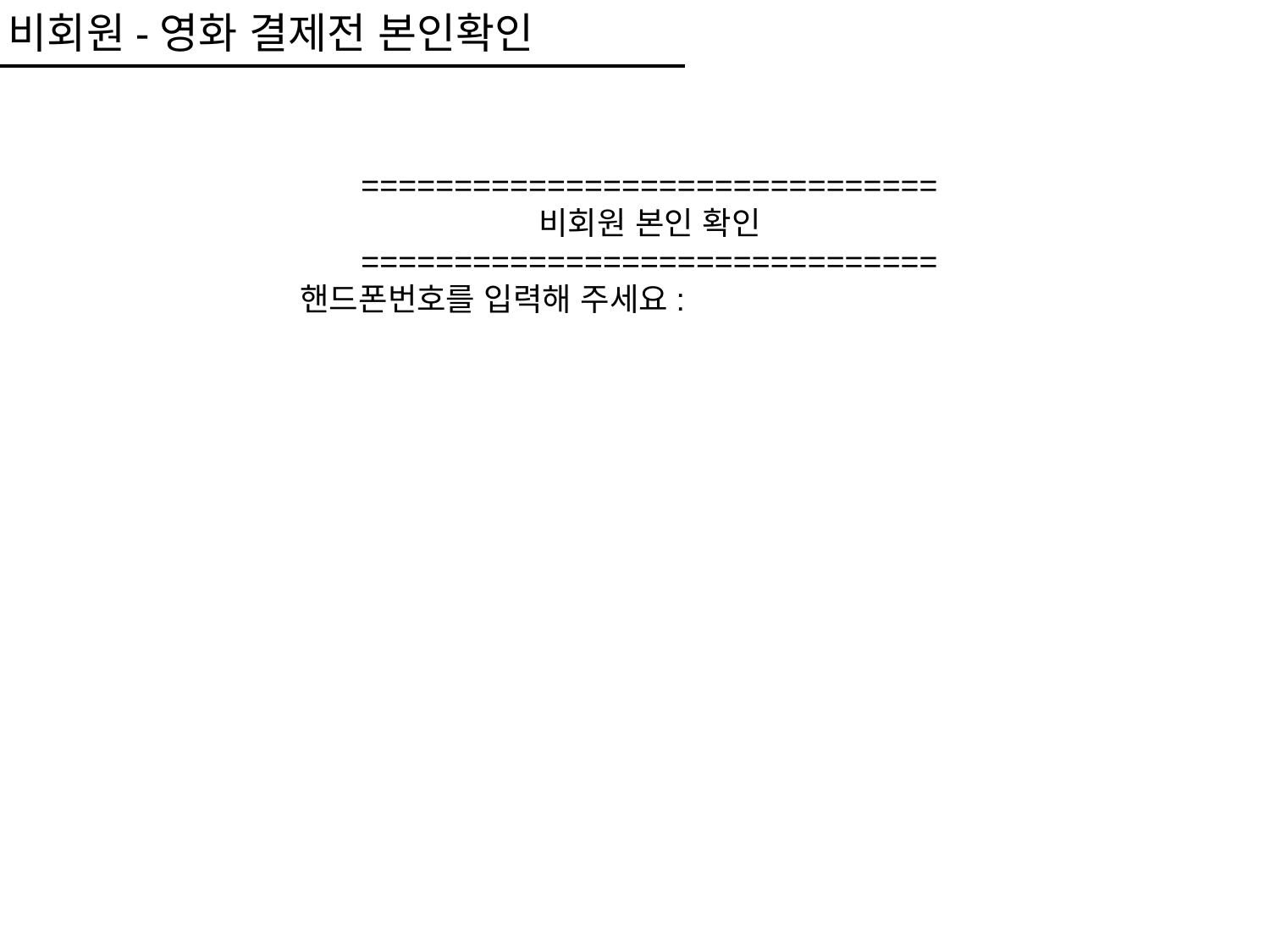

비회원-영화 결제전 본인확인
===============================
비회원 본인 확인
===============================
핸드폰번호를 입력해 주세요: